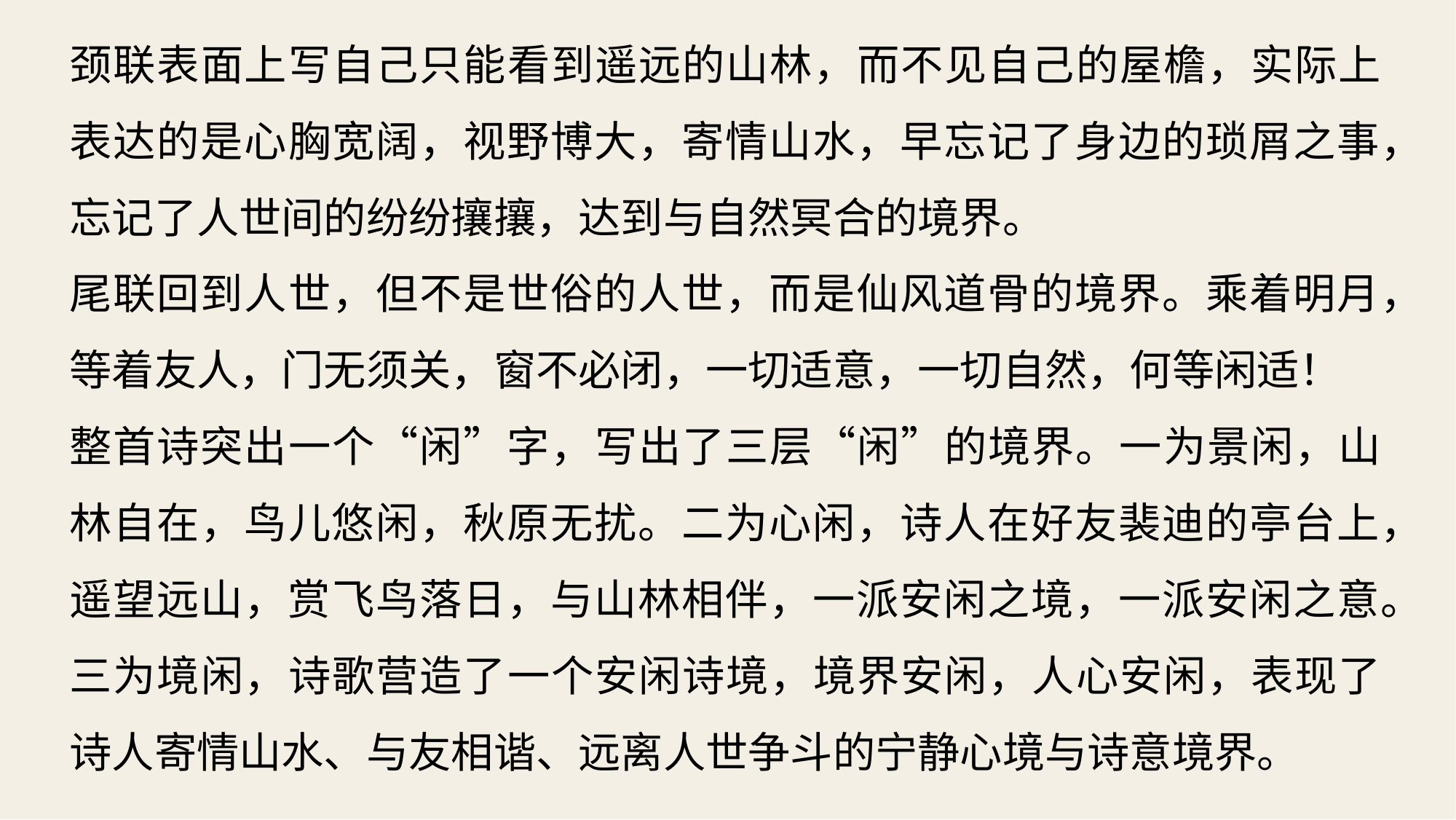

颈联表面上写自己只能看到遥远的山林，而不见自己的屋檐，实际上表达的是心胸宽阔，视野博大，寄情山水，早忘记了身边的琐屑之事，忘记了人世间的纷纷攘攘，达到与自然冥合的境界。
尾联回到人世，但不是世俗的人世，而是仙风道骨的境界。乘着明月，等着友人，门无须关，窗不必闭，一切适意，一切自然，何等闲适！
整首诗突出一个“闲”字，写出了三层“闲”的境界。一为景闲，山林自在，鸟儿悠闲，秋原无扰。二为心闲，诗人在好友裴迪的亭台上，遥望远山，赏飞鸟落日，与山林相伴，一派安闲之境，一派安闲之意。三为境闲，诗歌营造了一个安闲诗境，境界安闲，人心安闲，表现了诗人寄情山水、与友相谐、远离人世争斗的宁静心境与诗意境界。